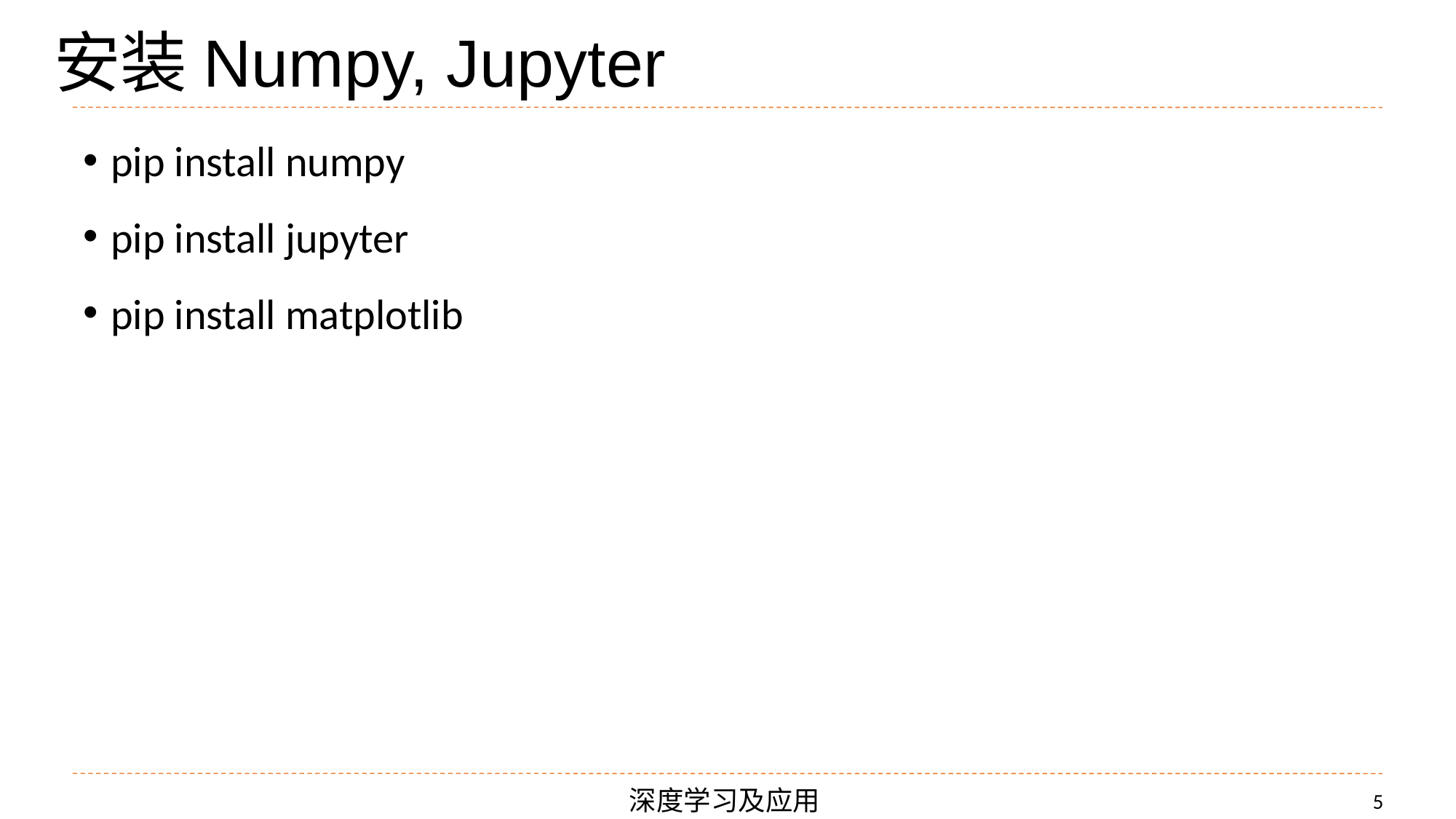

# 安装Numpy, Jupyter
pip install numpy
pip install jupyter
pip install matplotlib